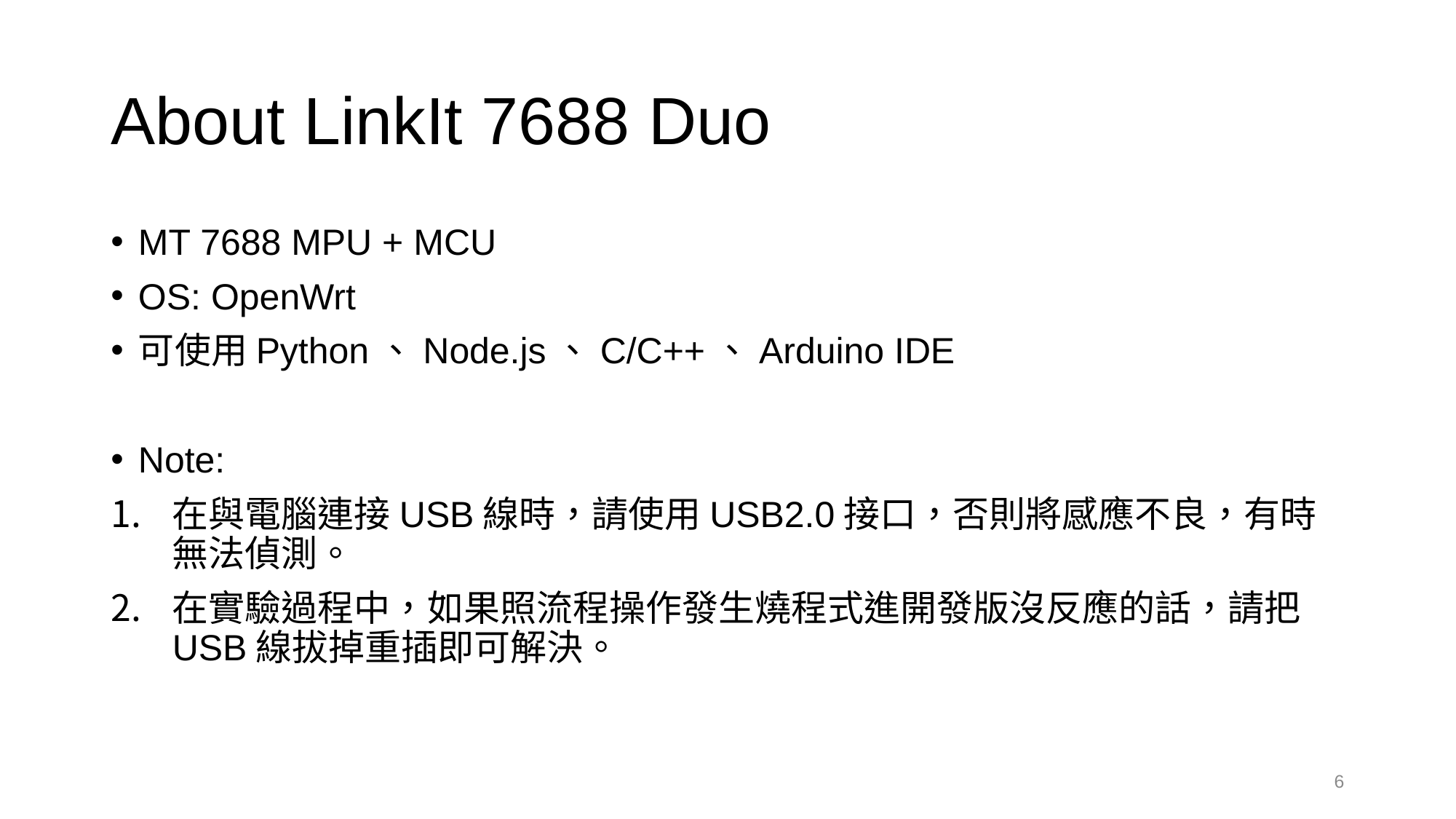

# About LinkIt 7688 Duo
MT 7688 MPU + MCU
OS: OpenWrt
可使用Python、Node.js、C/C++、Arduino IDE

Note:
在與電腦連接USB線時，請使用USB2.0接口，否則將感應不良，有時無法偵測。
在實驗過程中，如果照流程操作發生燒程式進開發版沒反應的話，請把USB線拔掉重插即可解決。
6